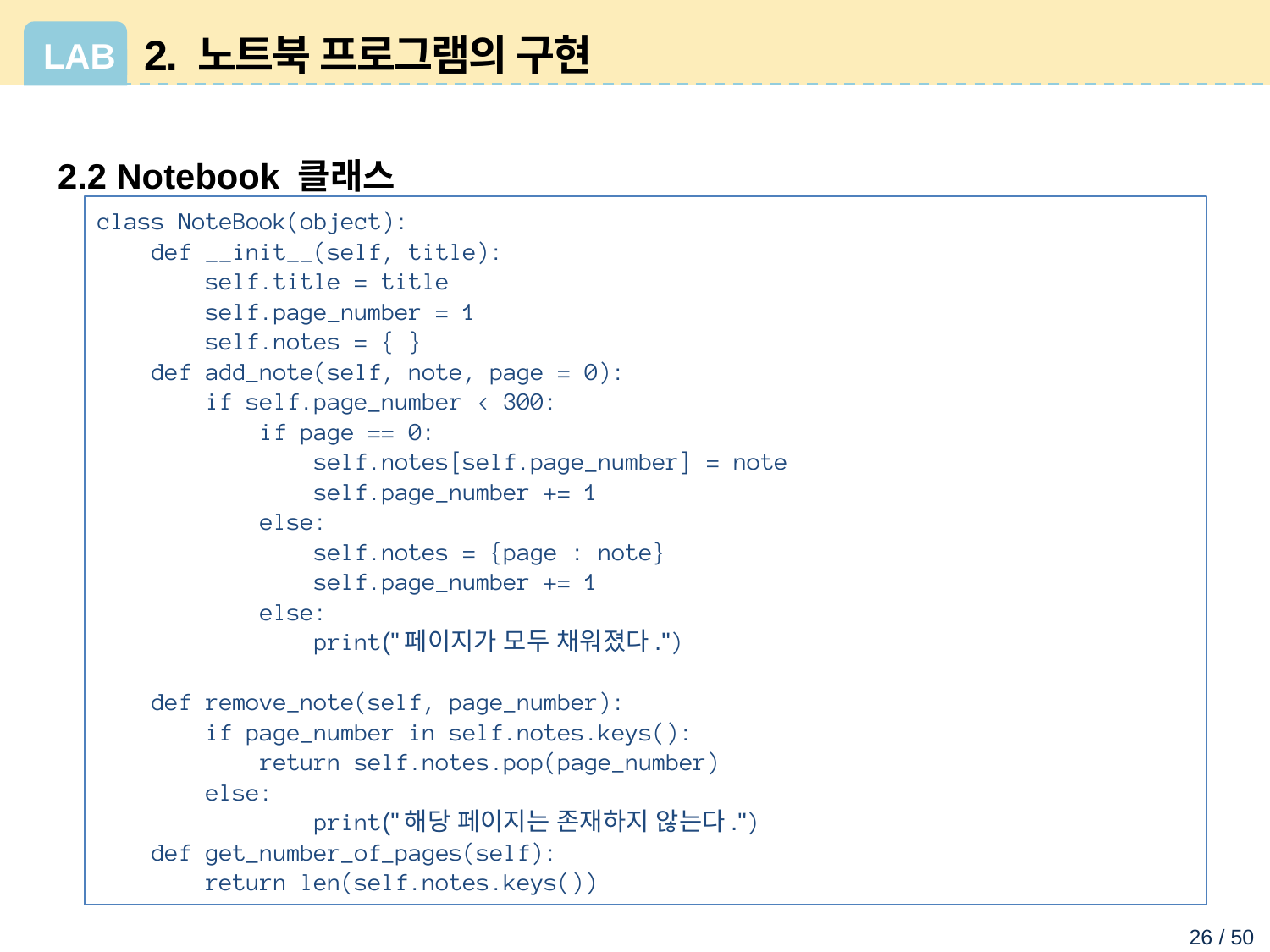

# 2. 노트북 프로그램의 구현

2.2 Notebook 클래스

class NoteBook(object):
    def __init__(self, title):
        self.title = title
        self.page_number = 1
        self.notes = { }
    def add_note(self, note, page = 0):
        if self.page_number < 300:
            if page == 0:
                self.notes[self.page_number] = note
                self.page_number += 1
            else:
                self.notes = {page : note}
                self.page_number += 1
            else:
                print("페이지가 모두 채워졌다.")

    def remove_note(self, page_number):
        if page_number in self.notes.keys():
            return self.notes.pop(page_number)
        else:
                print("해당 페이지는 존재하지 않는다.")
    def get_number_of_pages(self):
        return len(self.notes.keys())